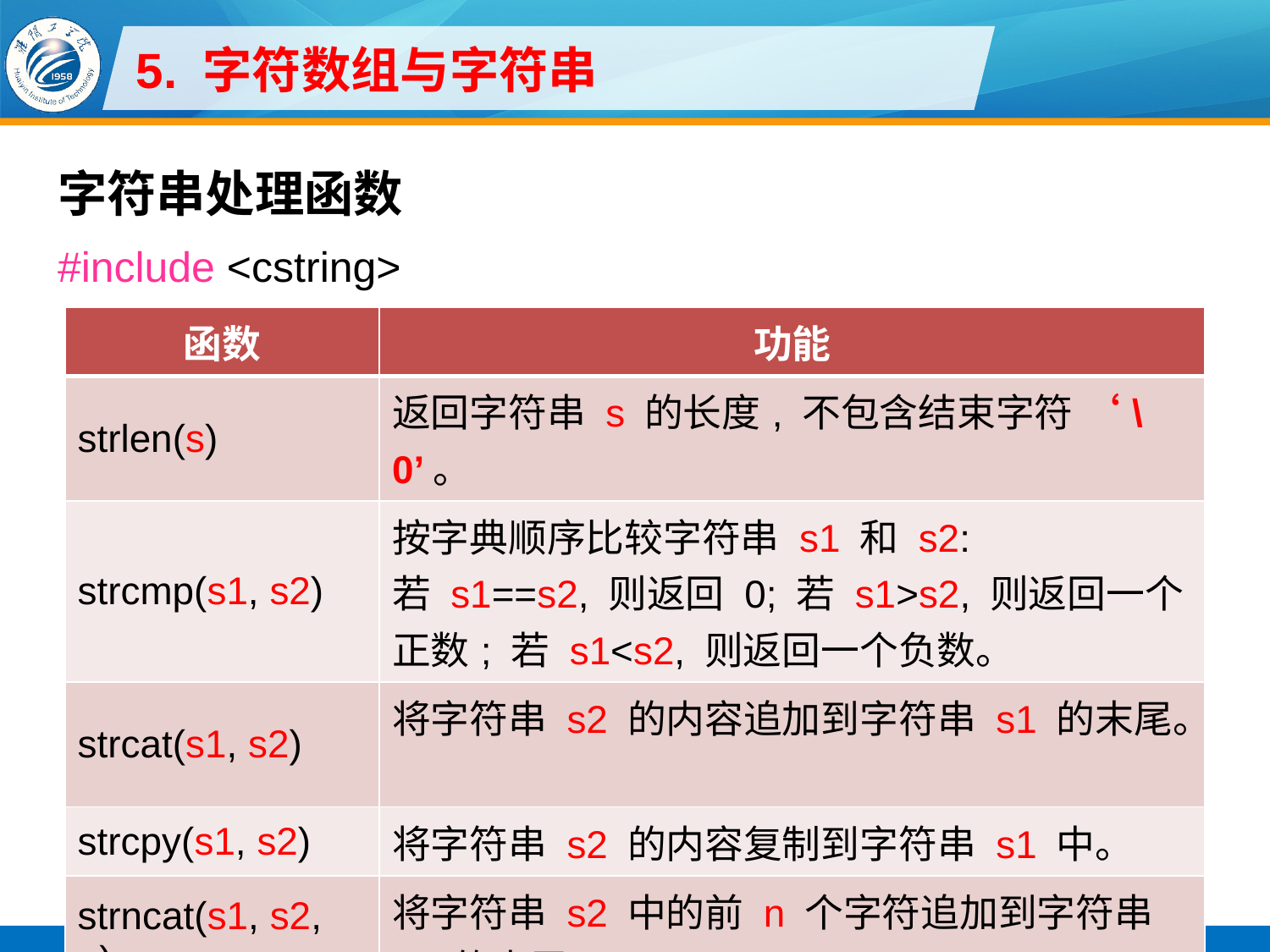

# 5. 字符数组与字符串
字符串处理函数
#include <cstring>

| 函数 | 功能 |
| --- | --- |
| strlen(s) | 返回字符串 s 的长度, 不包含结束字符 ‘\0’。 |
| strcmp(s1, s2) | 按字典顺序比较字符串 s1 和 s2: 若 s1==s2, 则返回 0; 若 s1>s2, 则返回一个正数; 若 s1<s2, 则返回一个负数。 |
| strcat(s1, s2) | 将字符串 s2 的内容追加到字符串 s1 的末尾。 |
| strcpy(s1, s2) | 将字符串 s2 的内容复制到字符串 s1 中。 |
| strncat(s1, s2, n) | 将字符串 s2 中的前 n 个字符追加到字符串 s1 的末尾。 |
| strncpy(s1, s2, n) | 将字符串 s2 中的前 n 个字符复制到字符串 s1 中。 |